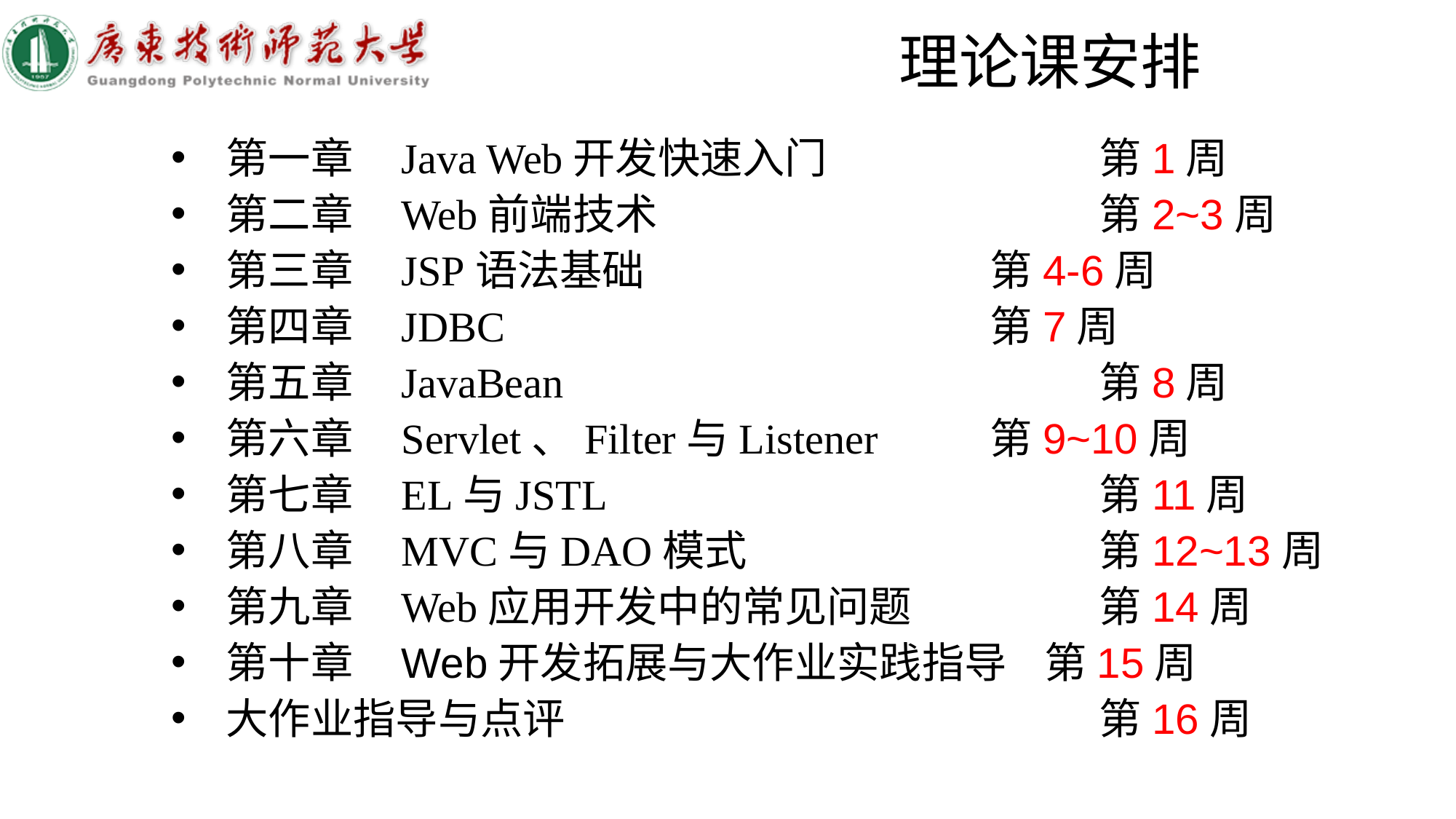

理论课安排
第一章    Java Web开发快速入门			第1周
第二章    Web前端技术               			第2~3周
第三章    JSP语法基础                   		第4-6周
第四章    JDBC					第7周
第五章    JavaBean					第8周
第六章    Servlet、Filter与Listener		第9~10周
第七章    EL与JSTL					第11周
第八章    MVC与DAO模式				第12~13周
第九章    Web应用开发中的常见问题		第14周
第十章    Web开发拓展与大作业实践指导    第15周
大作业指导与点评					第16周

4